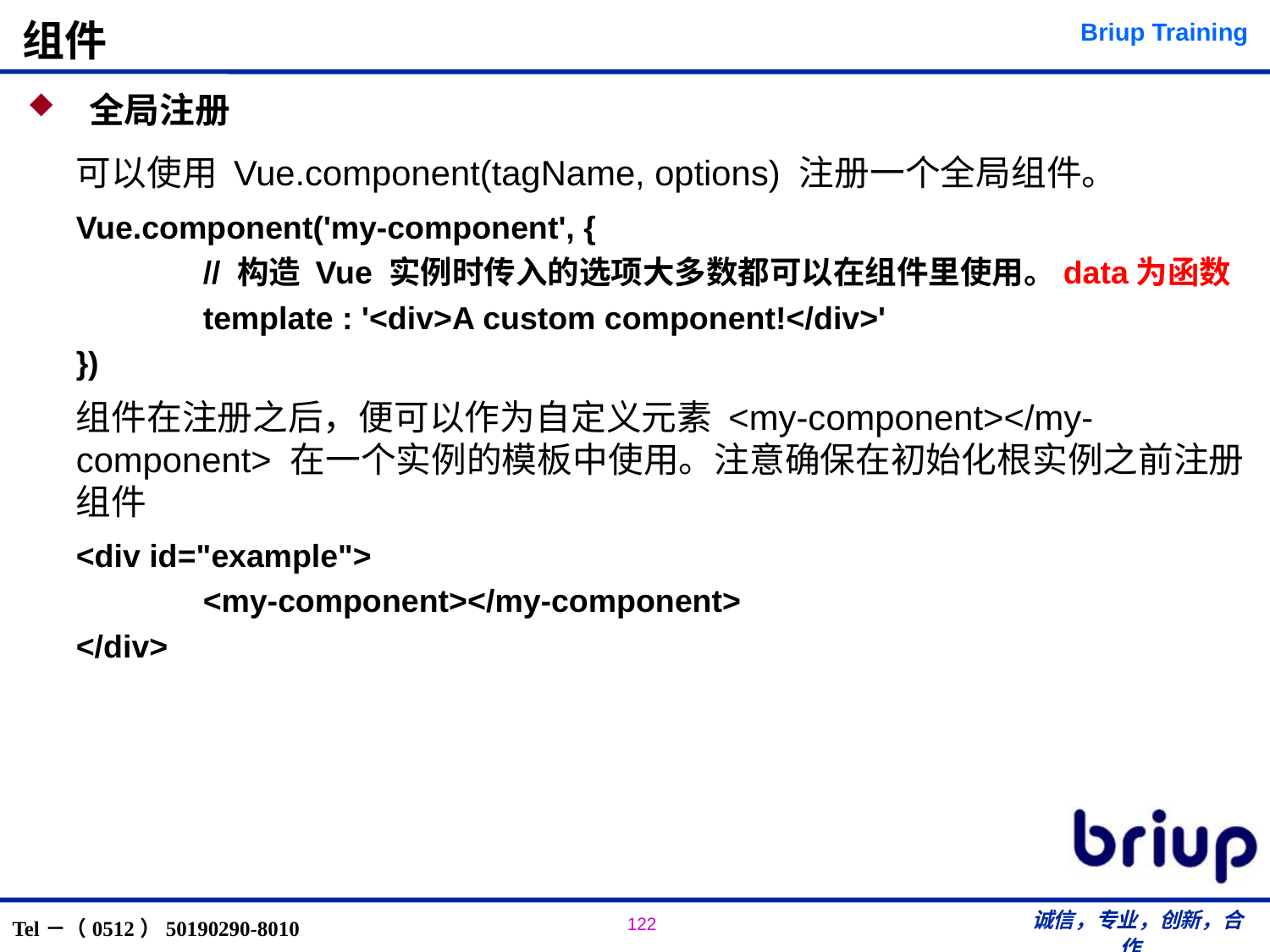

全局注册
可以使用 Vue.component(tagName, options) 注册一个全局组件。
Vue.component('my-component', {
	// 构造 Vue 实例时传入的选项大多数都可以在组件里使用。data为函数
	template : '<div>A custom component!</div>'
})
组件在注册之后，便可以作为自定义元素 <my-component></my-component> 在一个实例的模板中使用。注意确保在初始化根实例之前注册组件
<div id="example">
	<my-component></my-component>
</div>

# 组件